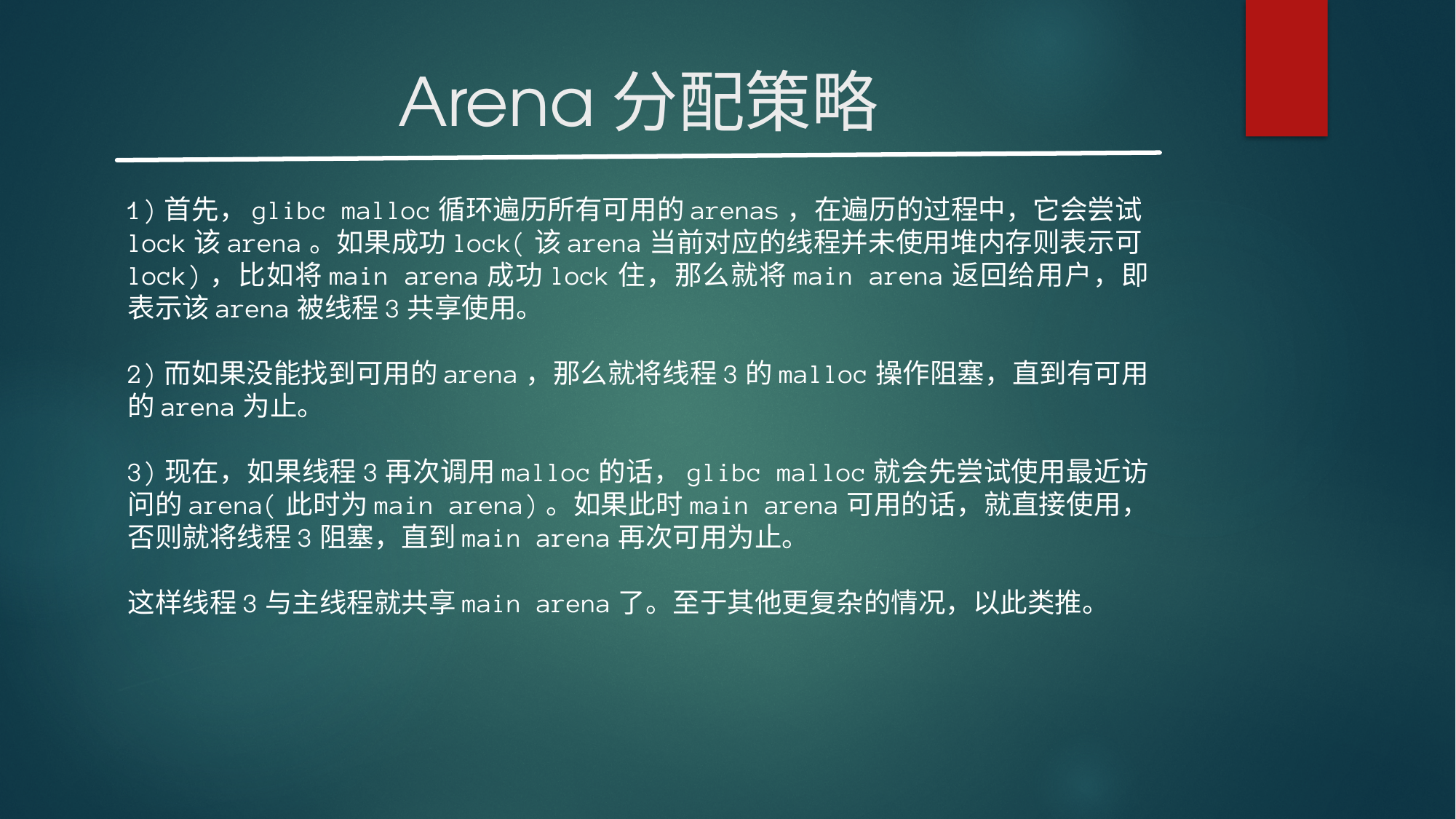

# Arena分配策略
1)首先，glibc malloc循环遍历所有可用的arenas，在遍历的过程中，它会尝试lock该arena。如果成功lock(该arena当前对应的线程并未使用堆内存则表示可lock)，比如将main arena成功lock住，那么就将main arena返回给用户，即表示该arena被线程3共享使用。

2)而如果没能找到可用的arena，那么就将线程3的malloc操作阻塞，直到有可用的arena为止。

3)现在，如果线程3再次调用malloc的话，glibc malloc就会先尝试使用最近访问的arena(此时为main arena)。如果此时main arena可用的话，就直接使用，否则就将线程3阻塞，直到main arena再次可用为止。

这样线程3与主线程就共享main arena了。至于其他更复杂的情况，以此类推。